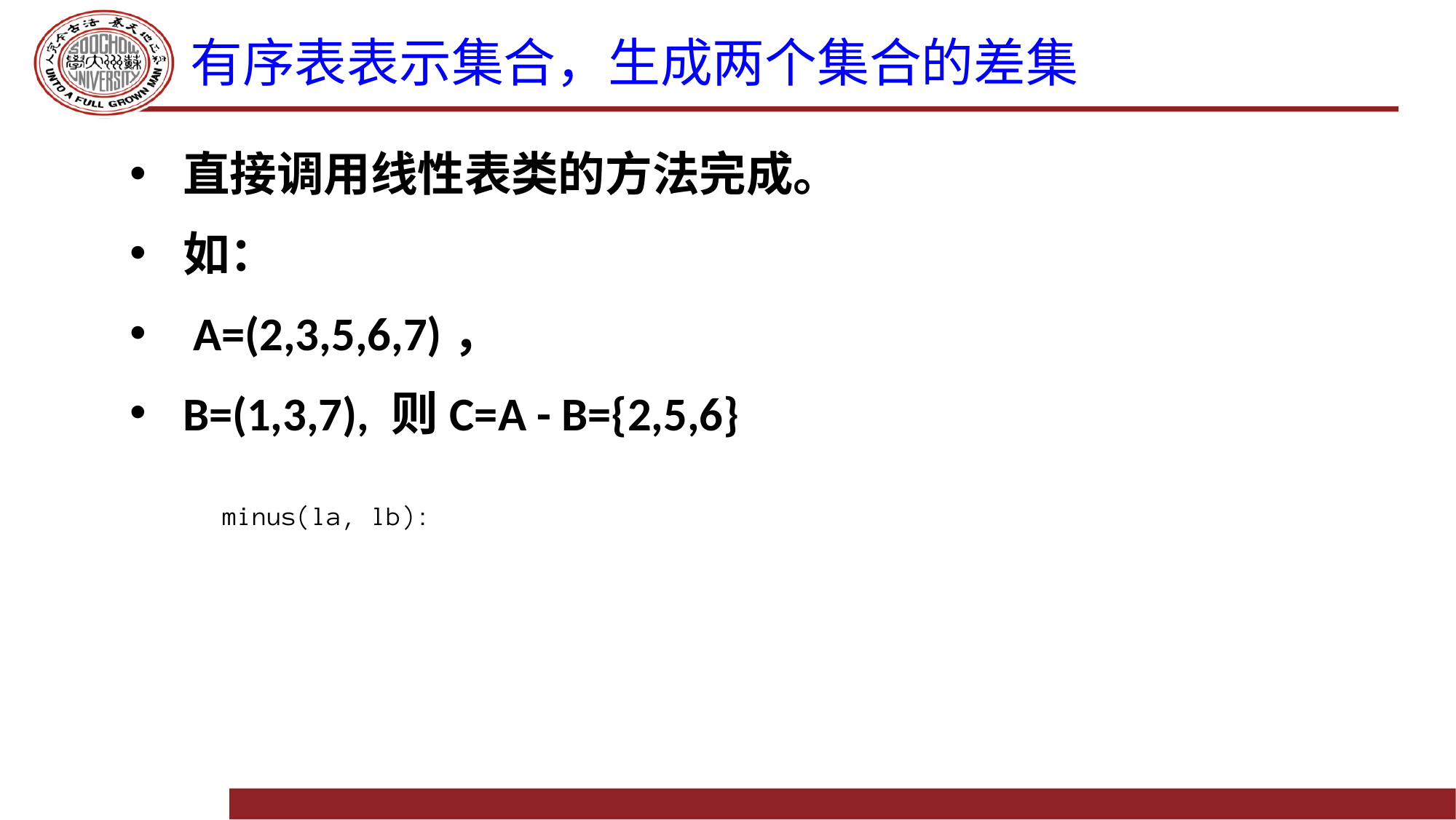

# 有序表表示集合，生成两个集合的差集
直接调用线性表类的方法完成。
如：
 A=(2,3,5,6,7)，
B=(1,3,7), 则C=A - B={2,5,6}
minus(la, lb):